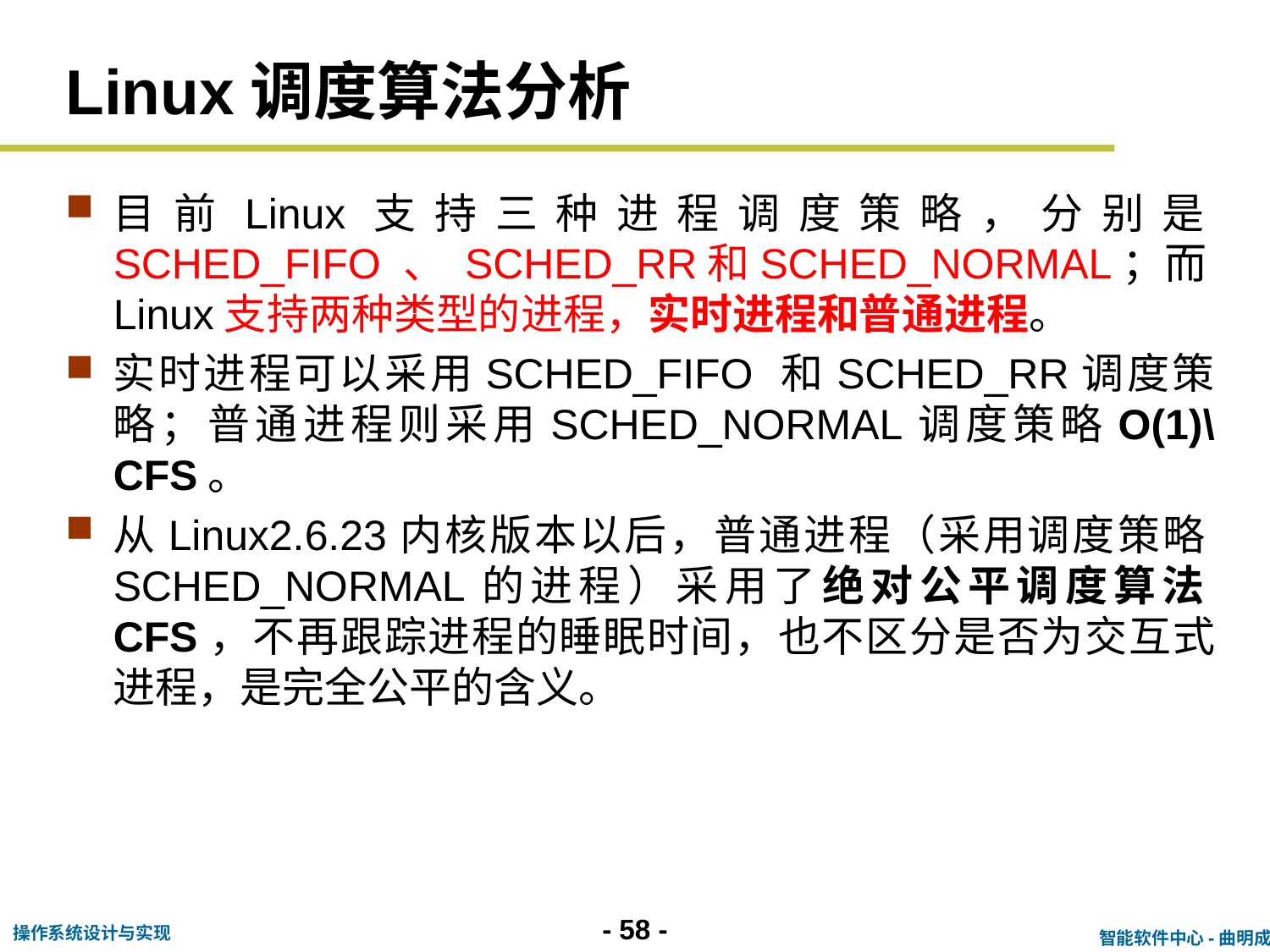

# Linux调度算法分析
目前Linux支持三种进程调度策略，分别是SCHED_FIFO 、 SCHED_RR和SCHED_NORMAL；而Linux支持两种类型的进程，实时进程和普通进程。
实时进程可以采用SCHED_FIFO 和SCHED_RR调度策略；普通进程则采用SCHED_NORMAL调度策略O(1)\CFS。
从Linux2.6.23内核版本以后，普通进程（采用调度策略SCHED_NORMAL的进程）采用了绝对公平调度算法CFS，不再跟踪进程的睡眠时间，也不区分是否为交互式进程，是完全公平的含义。